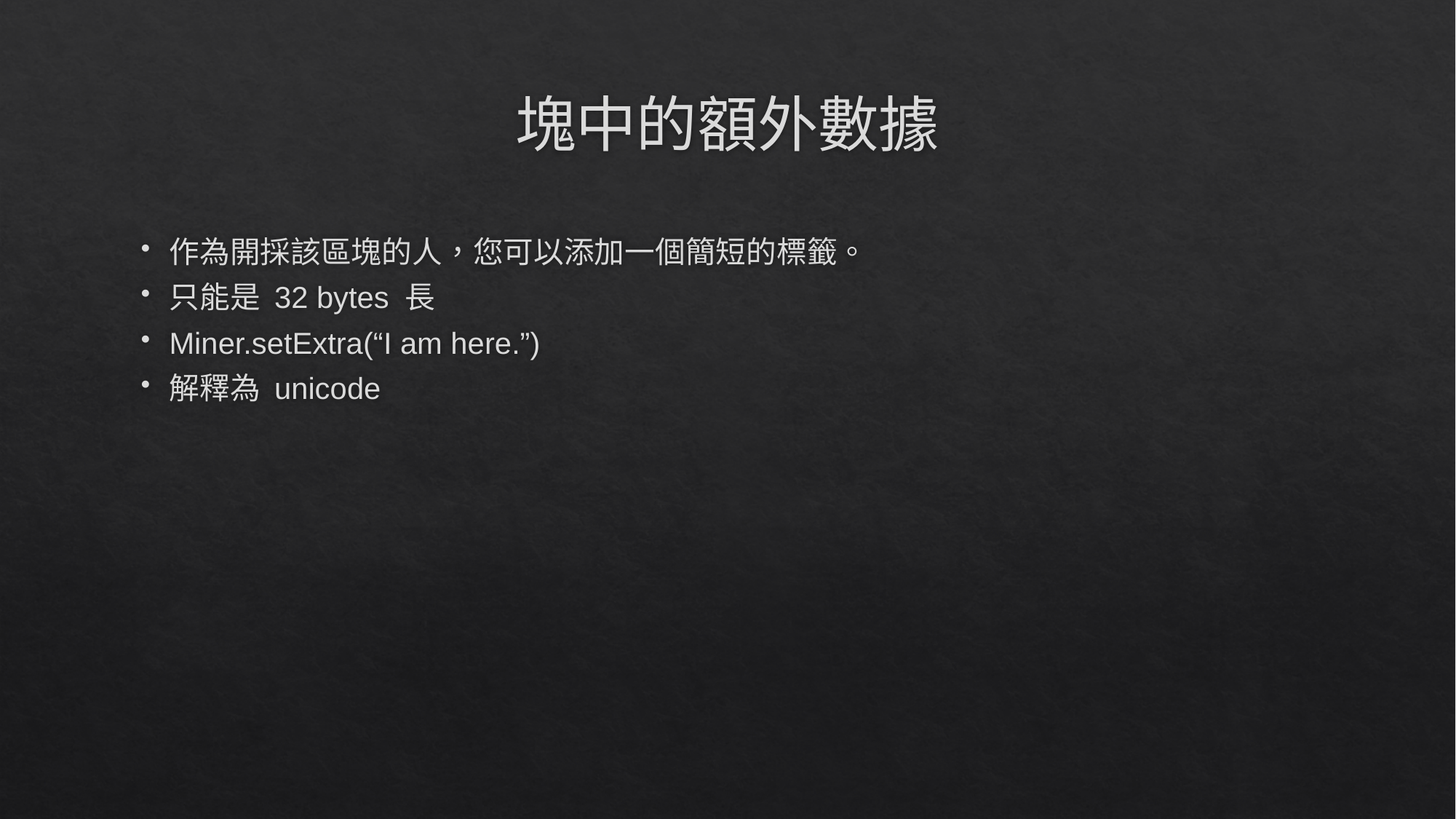

# 塊中的額外數據
作為開採該區塊的人，您可以添加一個簡短的標籤。
只能是 32 bytes 長
Miner.setExtra(“I am here.”)
解釋為 unicode